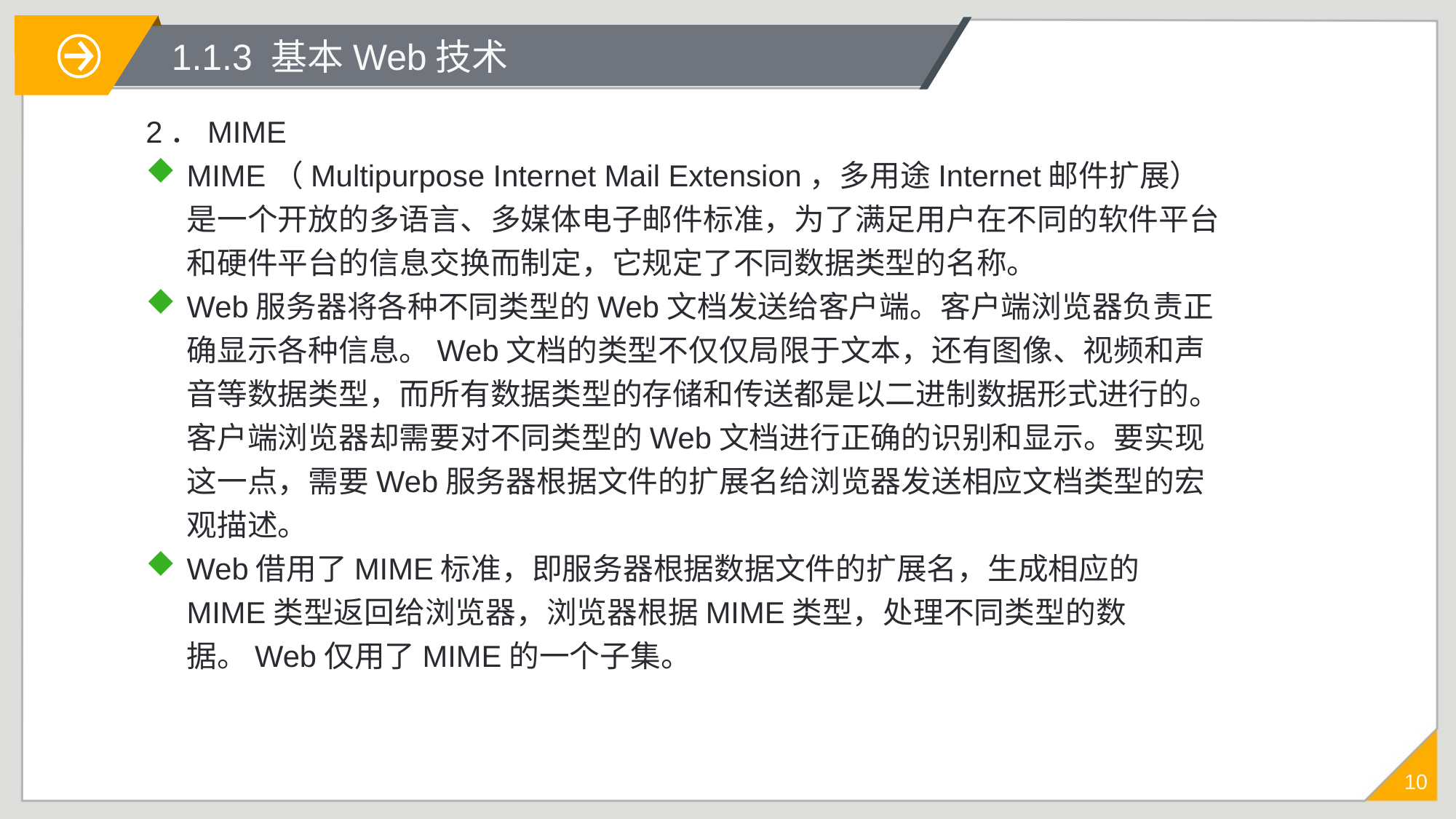

# 1.1.3 基本Web技术
2．MIME
MIME（Multipurpose Internet Mail Extension，多用途Internet邮件扩展）是一个开放的多语言、多媒体电子邮件标准，为了满足用户在不同的软件平台和硬件平台的信息交换而制定，它规定了不同数据类型的名称。
Web服务器将各种不同类型的Web文档发送给客户端。客户端浏览器负责正确显示各种信息。Web文档的类型不仅仅局限于文本，还有图像、视频和声音等数据类型，而所有数据类型的存储和传送都是以二进制数据形式进行的。客户端浏览器却需要对不同类型的Web文档进行正确的识别和显示。要实现这一点，需要Web服务器根据文件的扩展名给浏览器发送相应文档类型的宏观描述。
Web借用了MIME标准，即服务器根据数据文件的扩展名，生成相应的MIME类型返回给浏览器，浏览器根据MIME类型，处理不同类型的数据。Web仅用了MIME的一个子集。